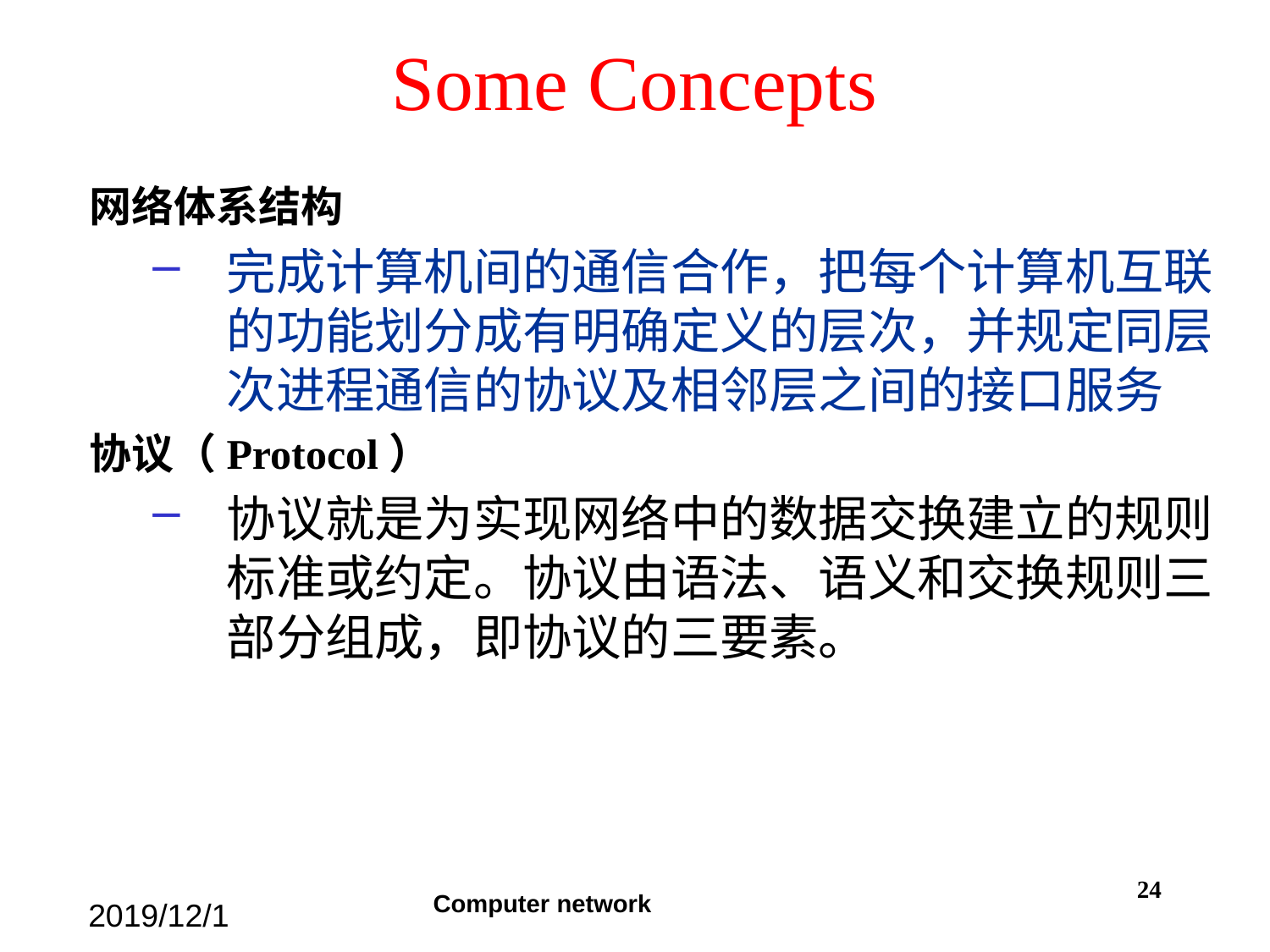

# Some Concepts
网络体系结构
完成计算机间的通信合作，把每个计算机互联的功能划分成有明确定义的层次，并规定同层次进程通信的协议及相邻层之间的接口服务
协议（Protocol）
协议就是为实现网络中的数据交换建立的规则标准或约定。协议由语法、语义和交换规则三部分组成，即协议的三要素。
24
Computer network
2019/12/1